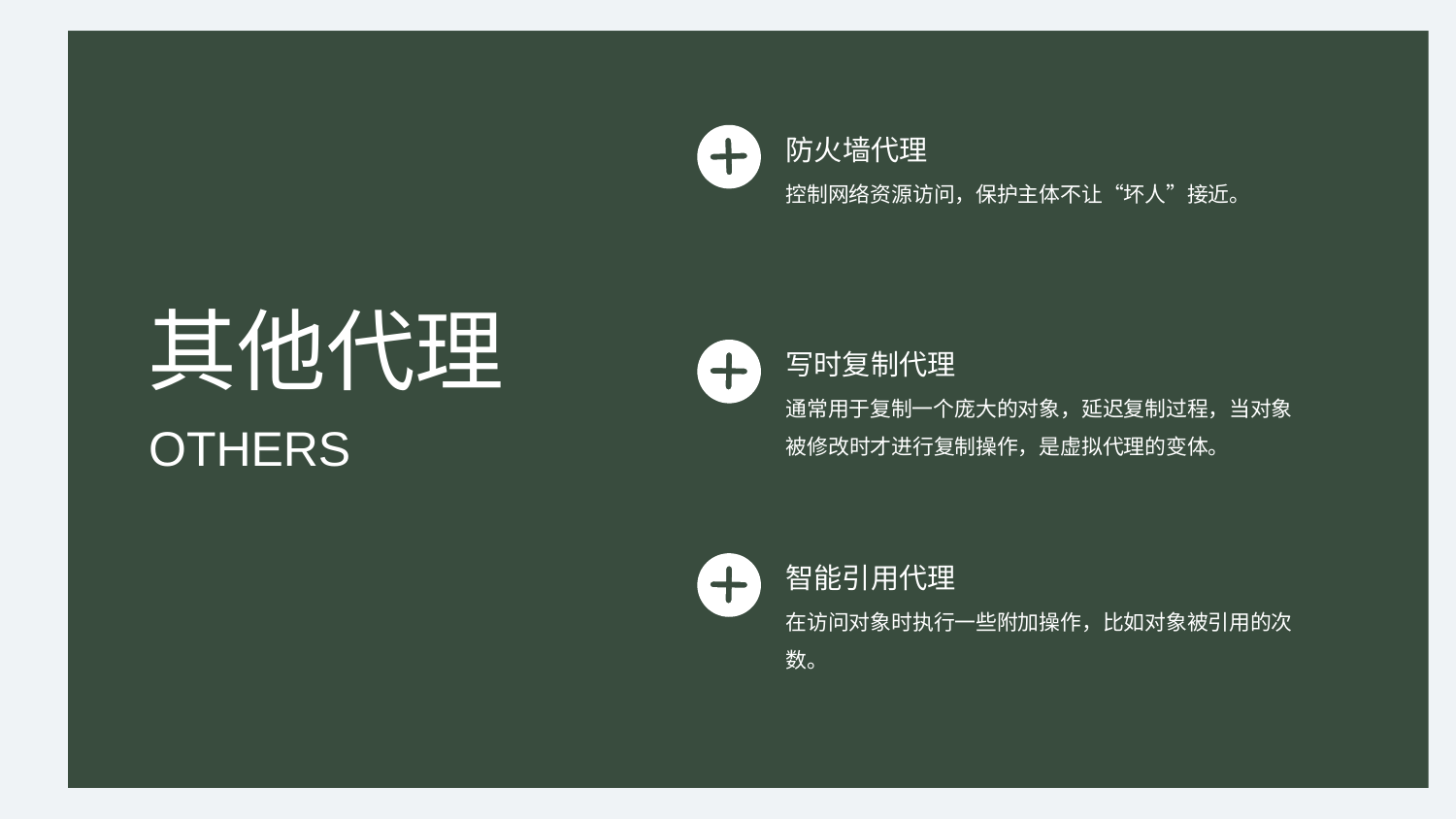

防火墙代理
控制网络资源访问，保护主体不让“坏人”接近。
其他代理
OTHERS

写时复制代理
通常用于复制一个庞大的对象，延迟复制过程，当对象被修改时才进行复制操作，是虚拟代理的变体。

智能引用代理
在访问对象时执行一些附加操作，比如对象被引用的次数。